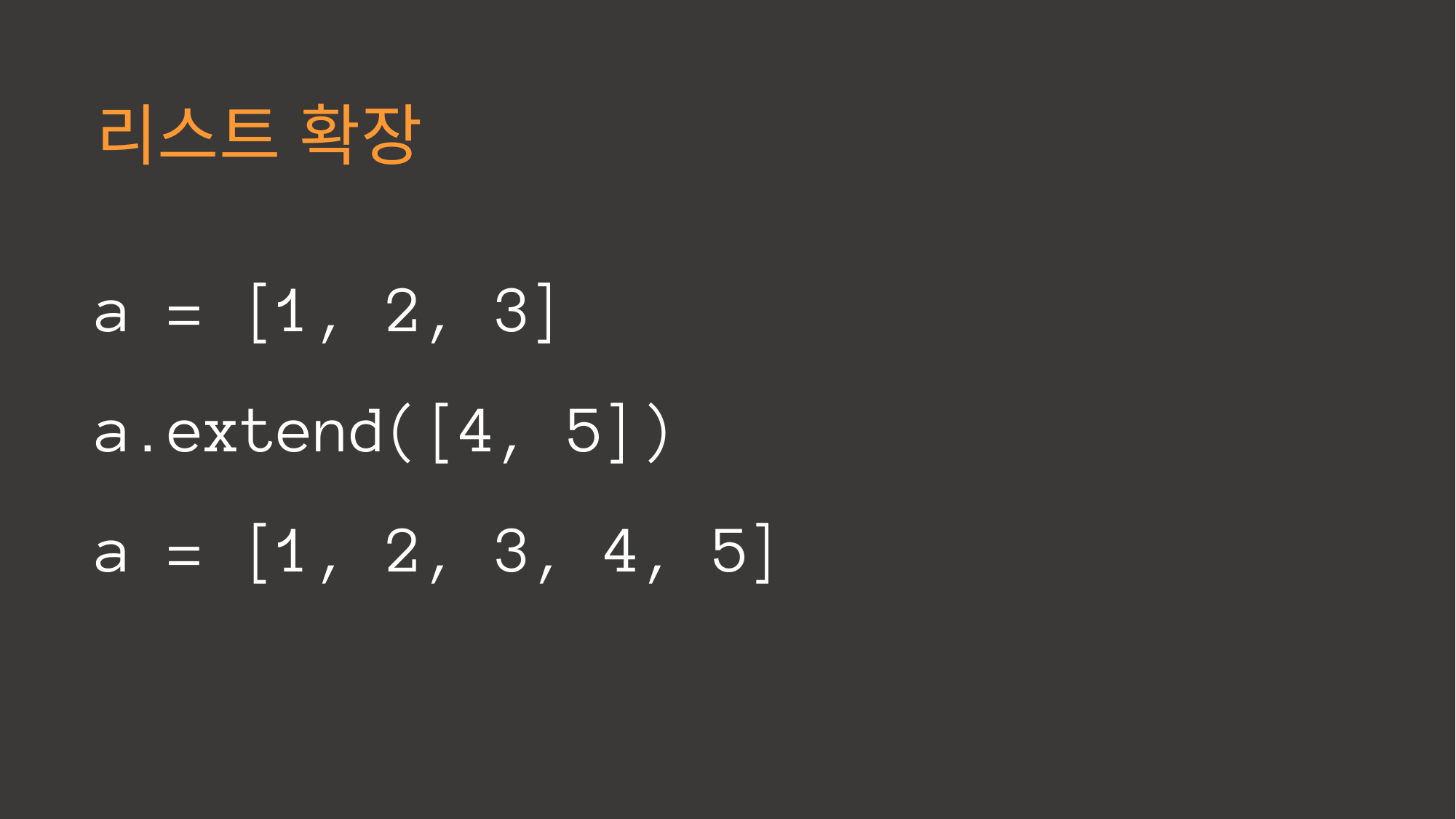

리스트 확장
a = [1, 2, 3]
a.extend([4, 5])
a = [1, 2, 3, 4, 5]